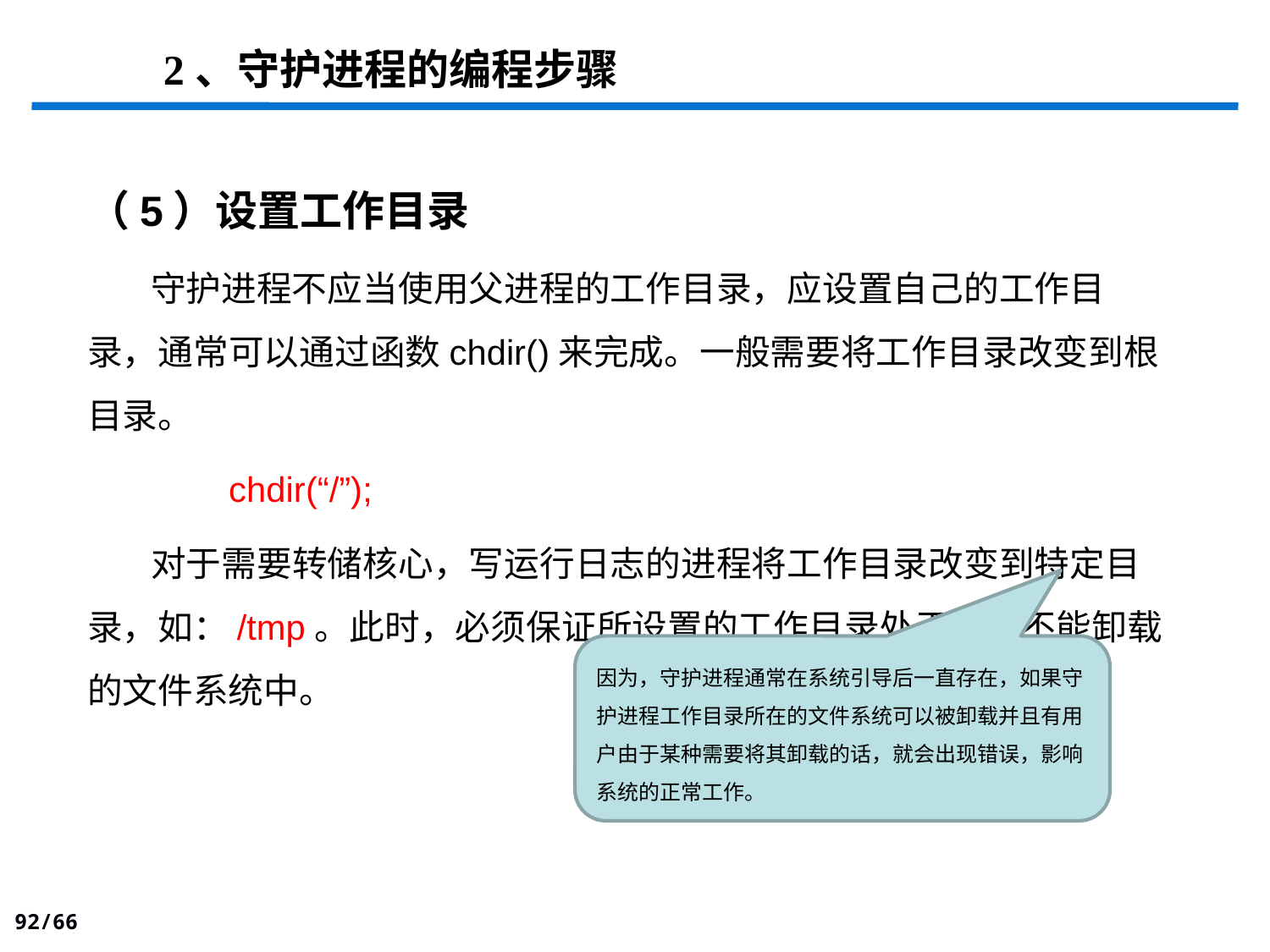

2、守护进程的编程步骤
（5）设置工作目录
守护进程不应当使用父进程的工作目录，应设置自己的工作目录，通常可以通过函数chdir()来完成。一般需要将工作目录改变到根目录。
        chdir(“/”);
对于需要转储核心，写运行日志的进程将工作目录改变到特定目录，如：/tmp。此时，必须保证所设置的工作目录处于一个不能卸载的文件系统中。
因为，守护进程通常在系统引导后一直存在，如果守护进程工作目录所在的文件系统可以被卸载并且有用户由于某种需要将其卸载的话，就会出现错误，影响系统的正常工作。